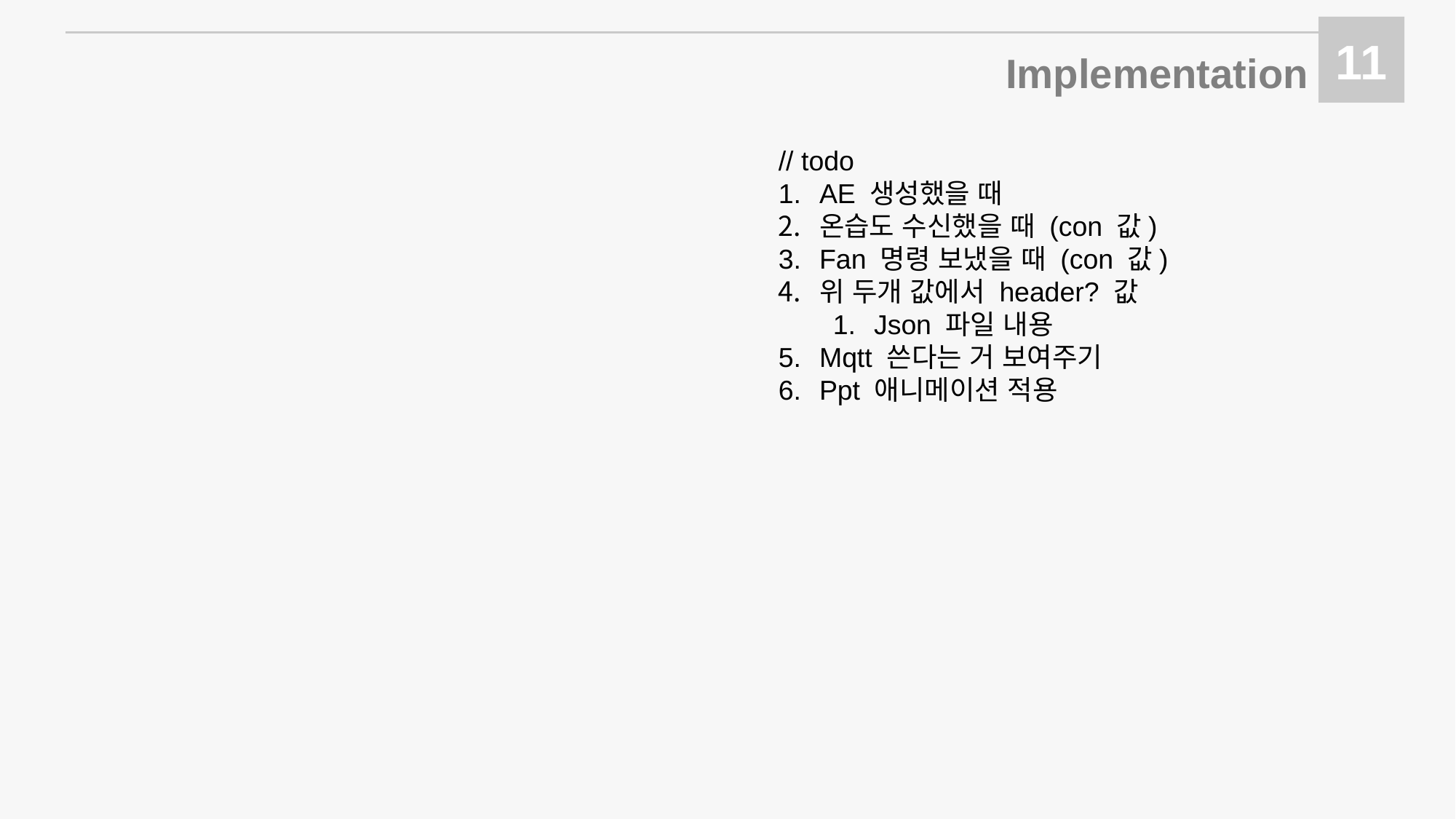

11
Implementation
// todo
AE 생성했을 때
온습도 수신했을 때 (con 값)
Fan 명령 보냈을 때 (con 값)
위 두개 값에서 header? 값
Json 파일 내용
Mqtt 쓴다는 거 보여주기
Ppt 애니메이션 적용